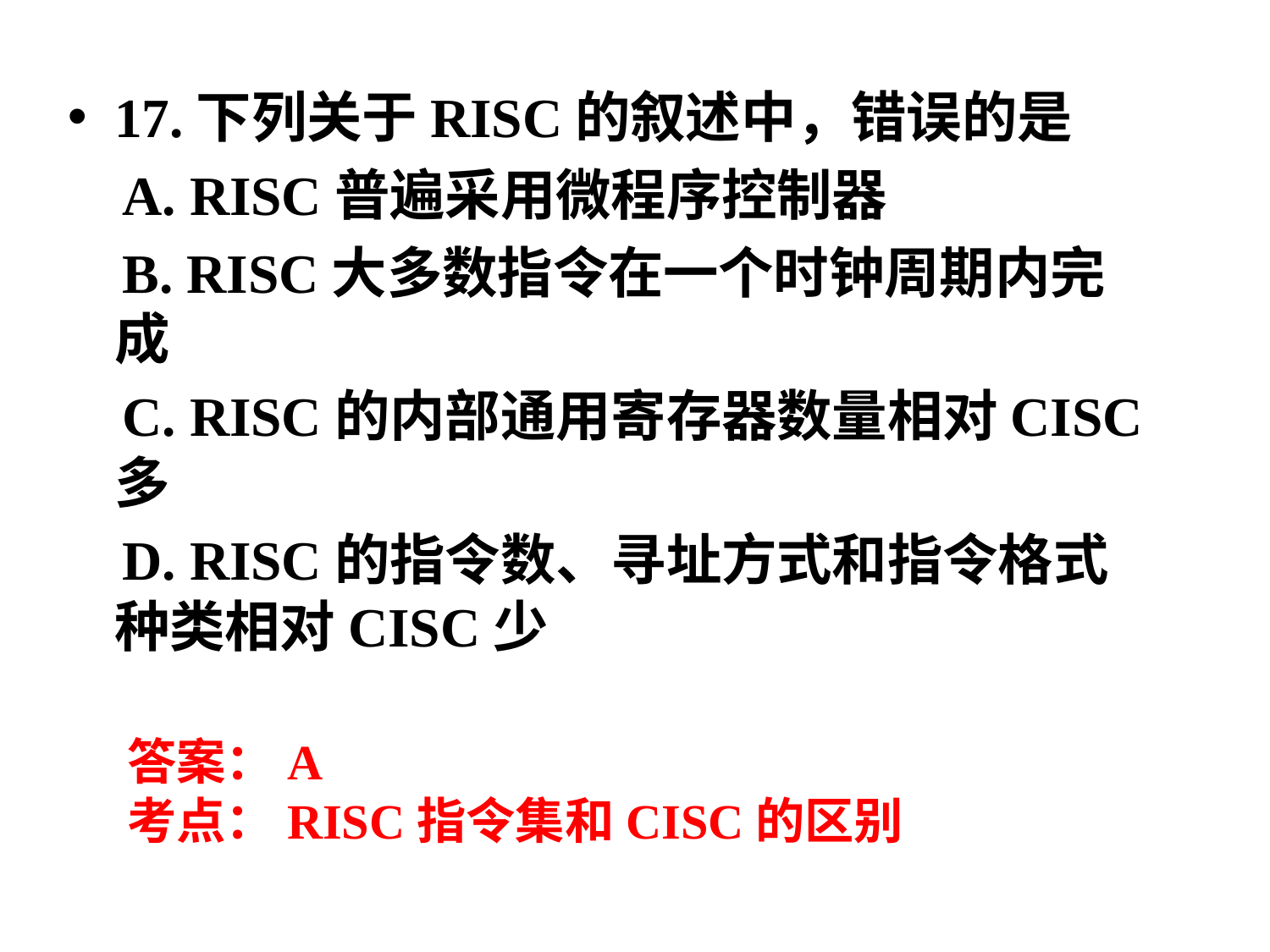

17.下列关于RISC的叙述中，错误的是
    A. RISC普遍采用微程序控制器
    B. RISC大多数指令在一个时钟周期内完成
    C. RISC的内部通用寄存器数量相对CISC多
    D. RISC的指令数、寻址方式和指令格式种类相对CISC少
答案：A
考点：RISC指令集和CISC的区别